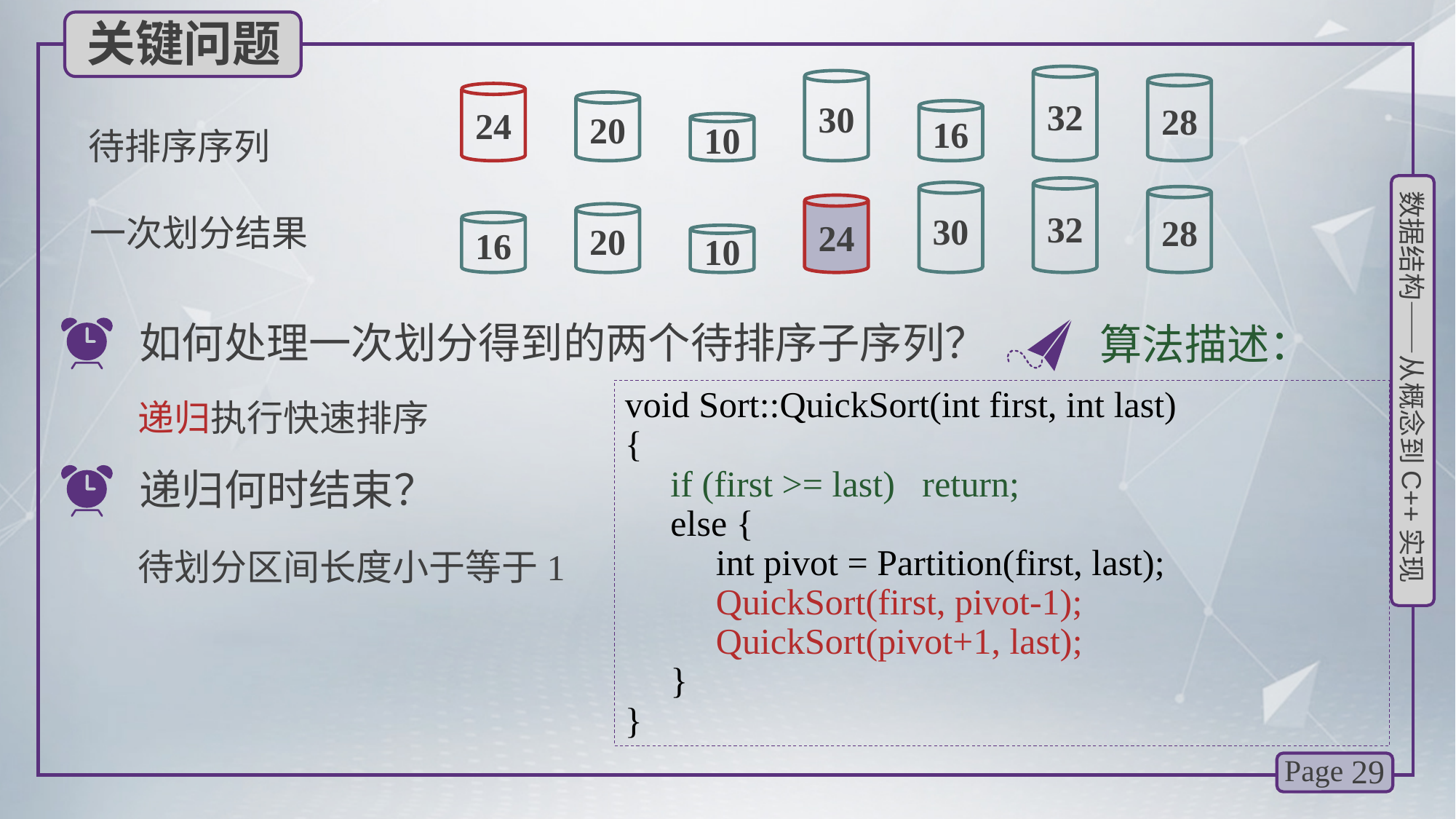

关键问题

32
30
28
24
20
16
10
待排序序列
32
30
28
24
20
一次划分结果
16
10
如何处理一次划分得到的两个待排序子序列？

算法描述：

递归执行快速排序

void Sort::QuickSort(int first, int last)
{
     if (first >= last)   return;
     else {
          int pivot = Partition(first, last);
          QuickSort(first, pivot-1);
          QuickSort(pivot+1, last);
     }
}
递归何时结束？

待划分区间长度小于等于1